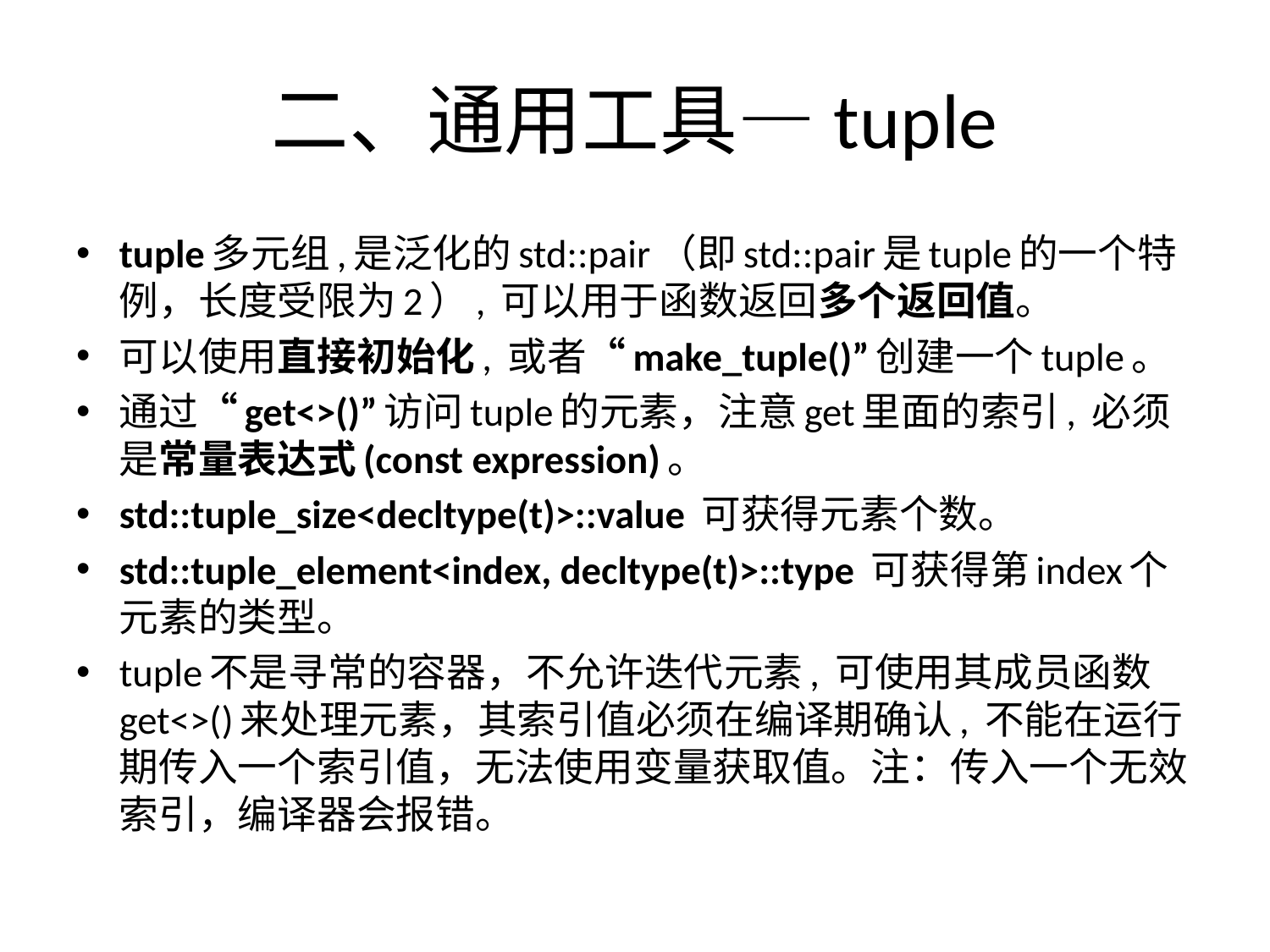

# 二、通用工具—tuple
tuple多元组,是泛化的std::pair（即std::pair是tuple的一个特例，长度受限为2）, 可以用于函数返回多个返回值。
可以使用直接初始化, 或者“make_tuple()”创建一个tuple。
通过“get<>()”访问tuple的元素，注意get里面的索引, 必须是常量表达式(const expression)。
std::tuple_size<decltype(t)>::value 可获得元素个数。
std::tuple_element<index, decltype(t)>::type 可获得第index个元素的类型。
tuple不是寻常的容器，不允许迭代元素, 可使用其成员函数get<>()来处理元素，其索引值必须在编译期确认, 不能在运行期传入一个索引值，无法使用变量获取值。注：传入一个无效索引，编译器会报错。